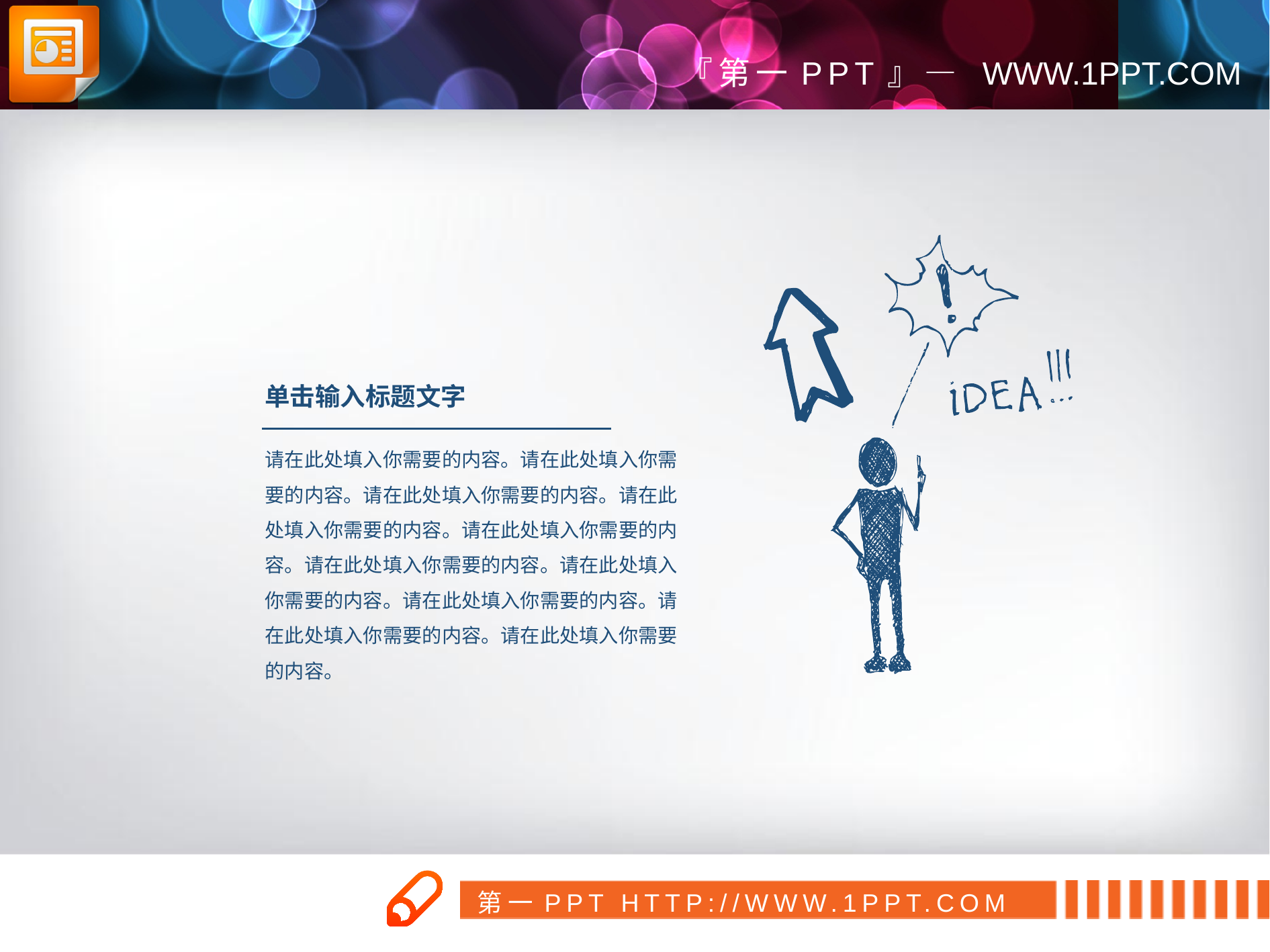

单击输入标题文字
请在此处填入你需要的内容。请在此处填入你需要的内容。请在此处填入你需要的内容。请在此处填入你需要的内容。请在此处填入你需要的内容。请在此处填入你需要的内容。请在此处填入你需要的内容。请在此处填入你需要的内容。请在此处填入你需要的内容。请在此处填入你需要的内容。